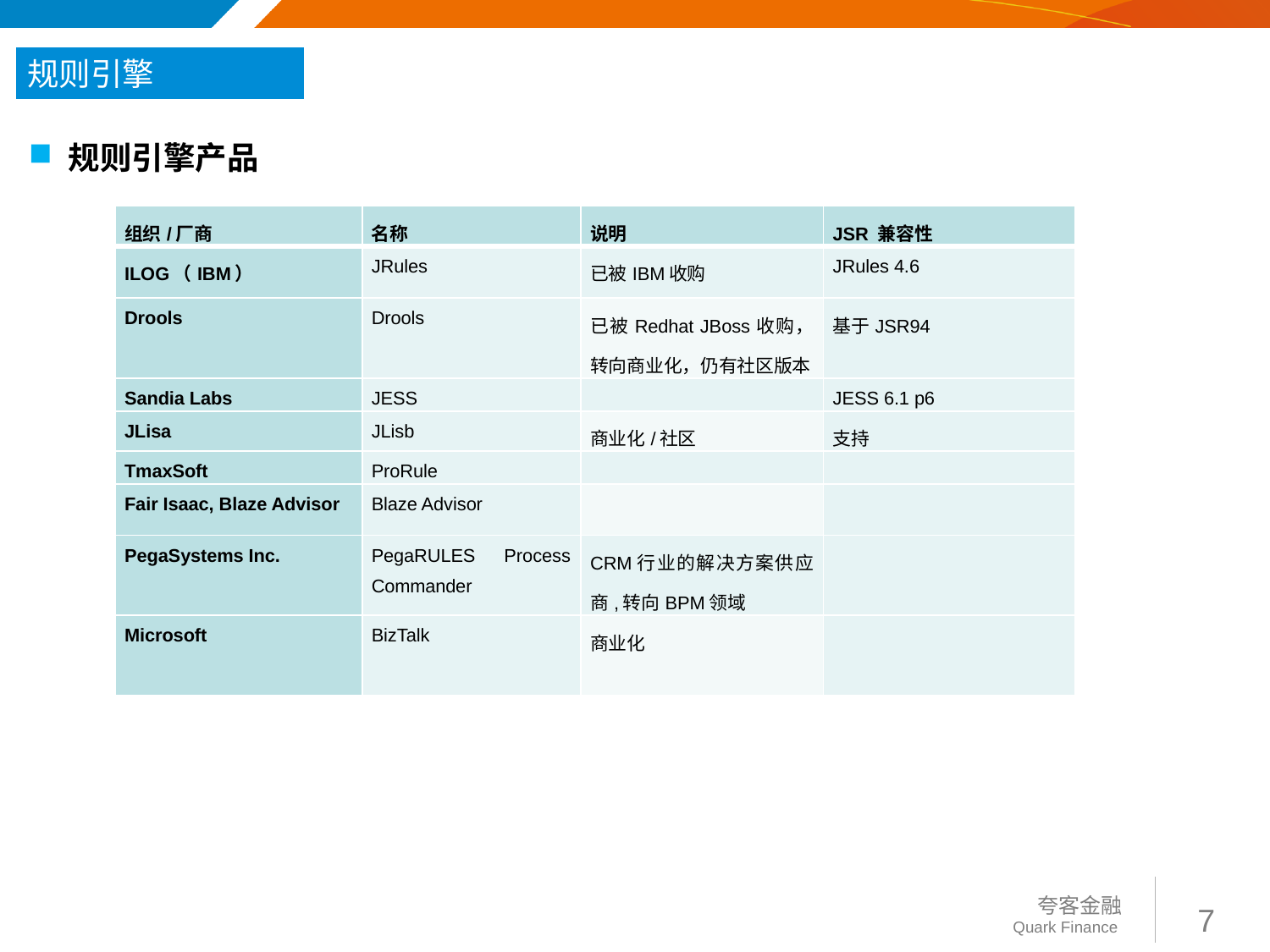

规则引擎
规则引擎产品
| 组织/厂商 | 名称 | 说明 | JSR 兼容性 |
| --- | --- | --- | --- |
| ILOG（IBM） | JRules | 已被IBM收购 | JRules 4.6 |
| Drools | Drools | 已被Redhat JBoss收购，转向商业化，仍有社区版本 | 基于JSR94 |
| Sandia Labs | JESS |  | JESS 6.1 p6 |
| JLisa | JLisb | 商业化/社区 | 支持 |
| TmaxSoft | ProRule |  |  |
| Fair Isaac, Blaze Advisor | Blaze Advisor |  |  |
| PegaSystems Inc. | PegaRULES Process Commander | CRM行业的解决方案供应商,转向BPM领域 |  |
| Microsoft | BizTalk | 商业化 |  |